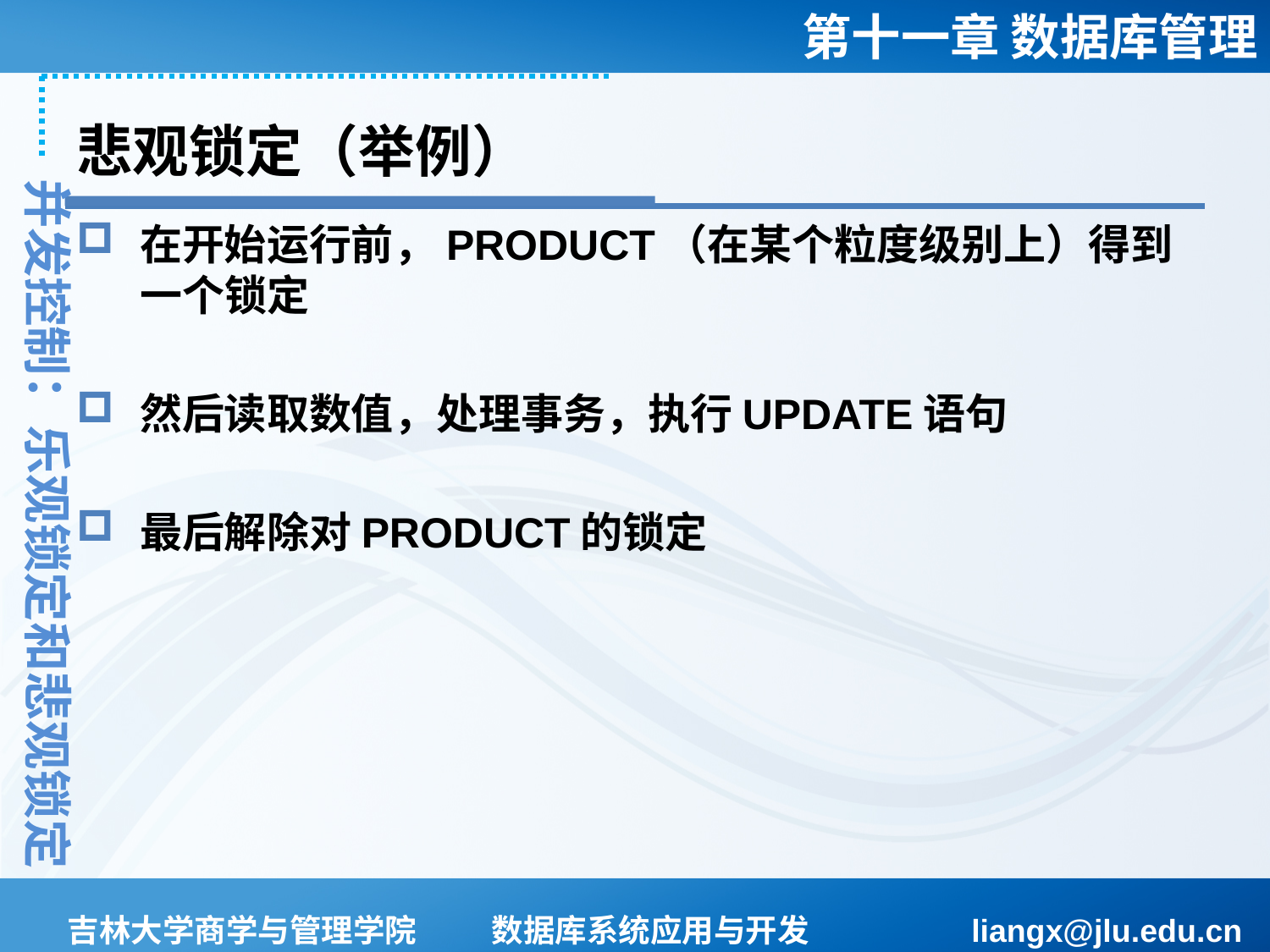

# 悲观锁定（举例）
并发控制：乐观锁定和悲观锁定
在开始运行前，PRODUCT（在某个粒度级别上）得到一个锁定

然后读取数值，处理事务，执行UPDATE语句

最后解除对PRODUCT的锁定